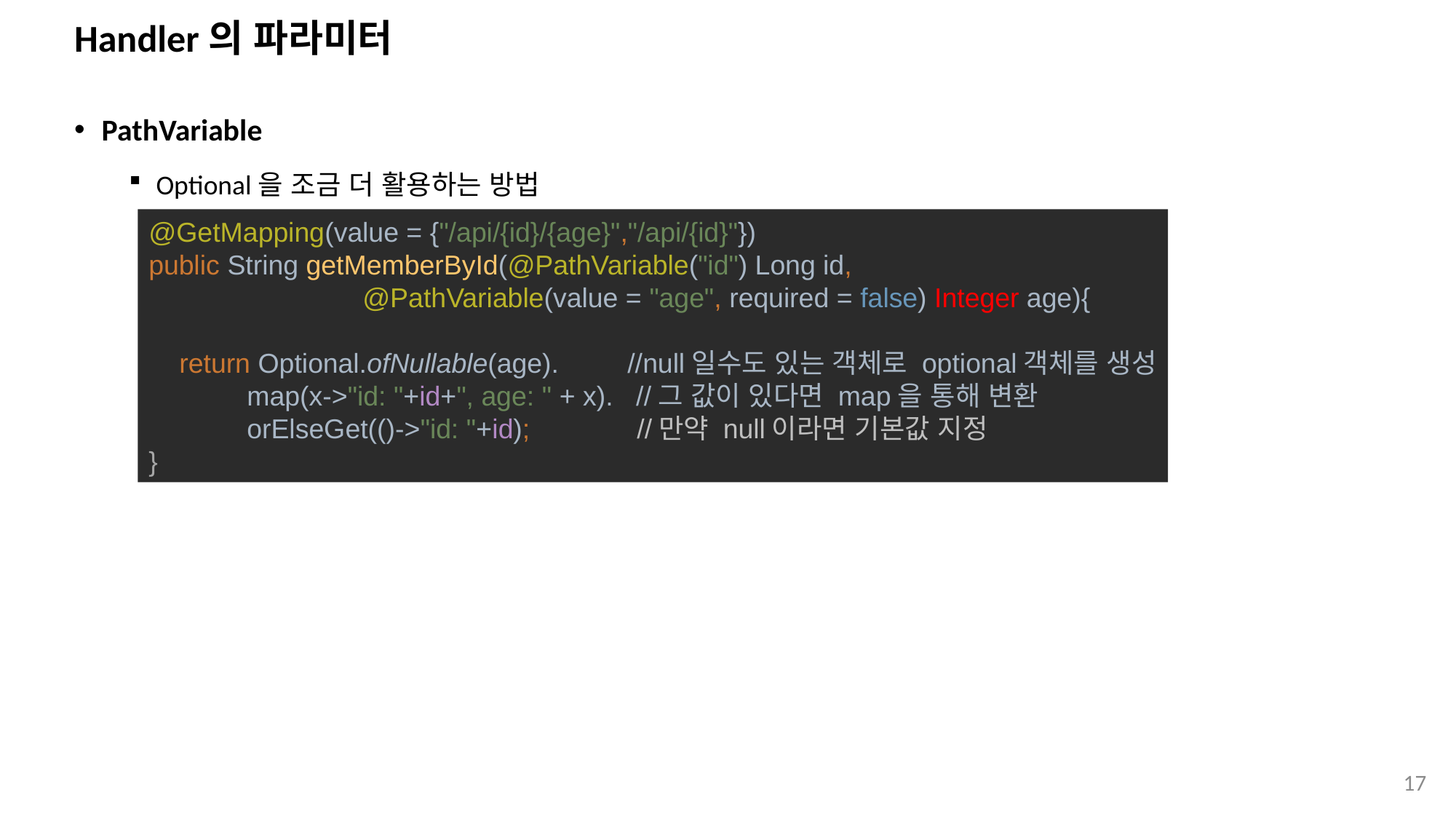

# Handler의 파라미터
PathVariable
Optional을 조금 더 활용하는 방법

@GetMapping(value = {"/api/{id}/{age}","/api/{id}"})
public String getMemberById(@PathVariable("id") Long id,
                            @PathVariable(value = "age", required = false) Integer age){
    return Optional.ofNullable(age).         //null일수도 있는 객체로 optional객체를 생성
            map(x->"id: "+id+", age: " + x).   //그 값이 있다면 map을 통해 변환
            orElseGet(()->"id: "+id);              //만약 null이라면 기본값 지정
}
17